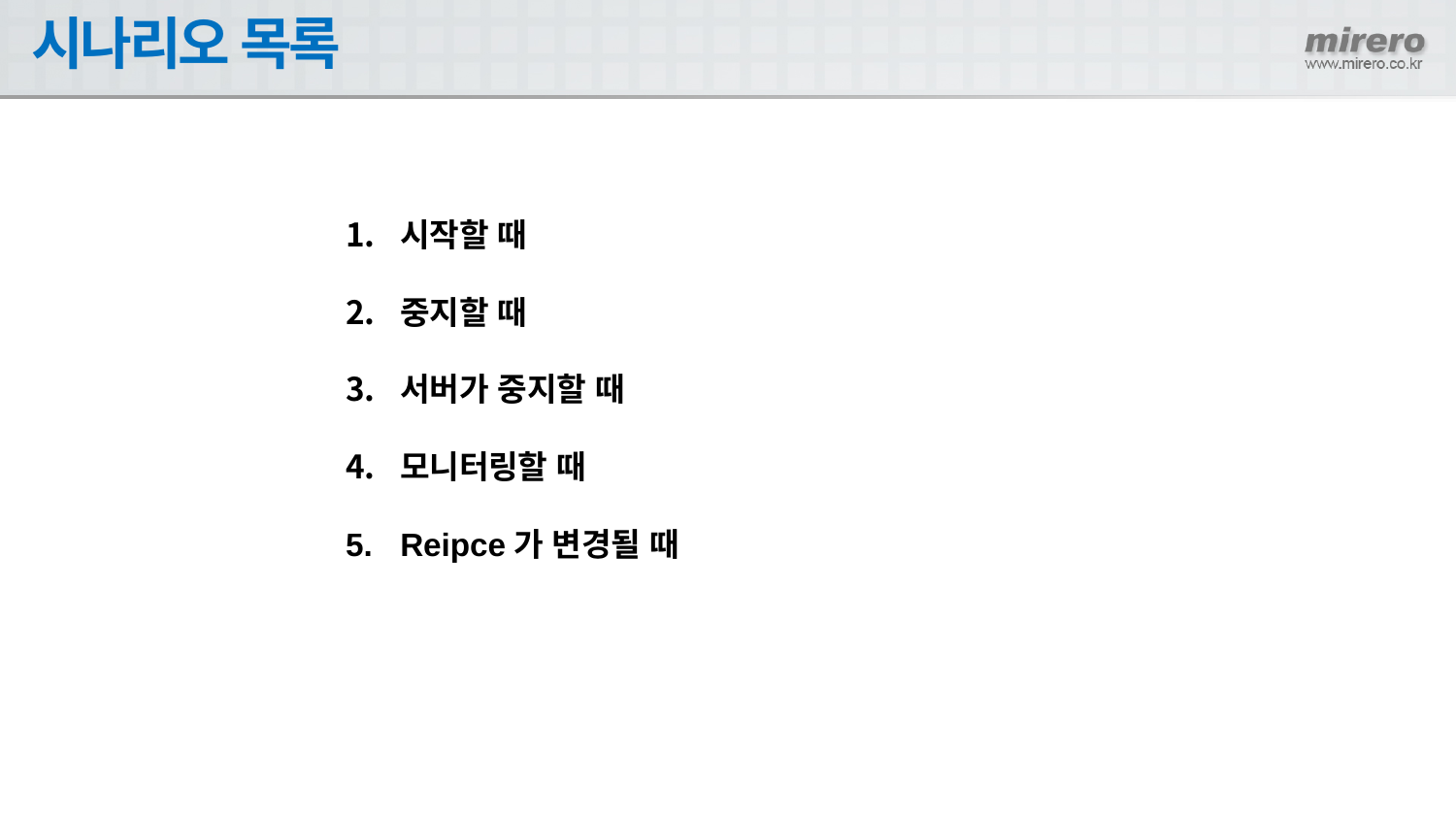

# 시나리오 목록
시작할 때
중지할 때
서버가 중지할 때
모니터링할 때
Reipce가 변경될 때